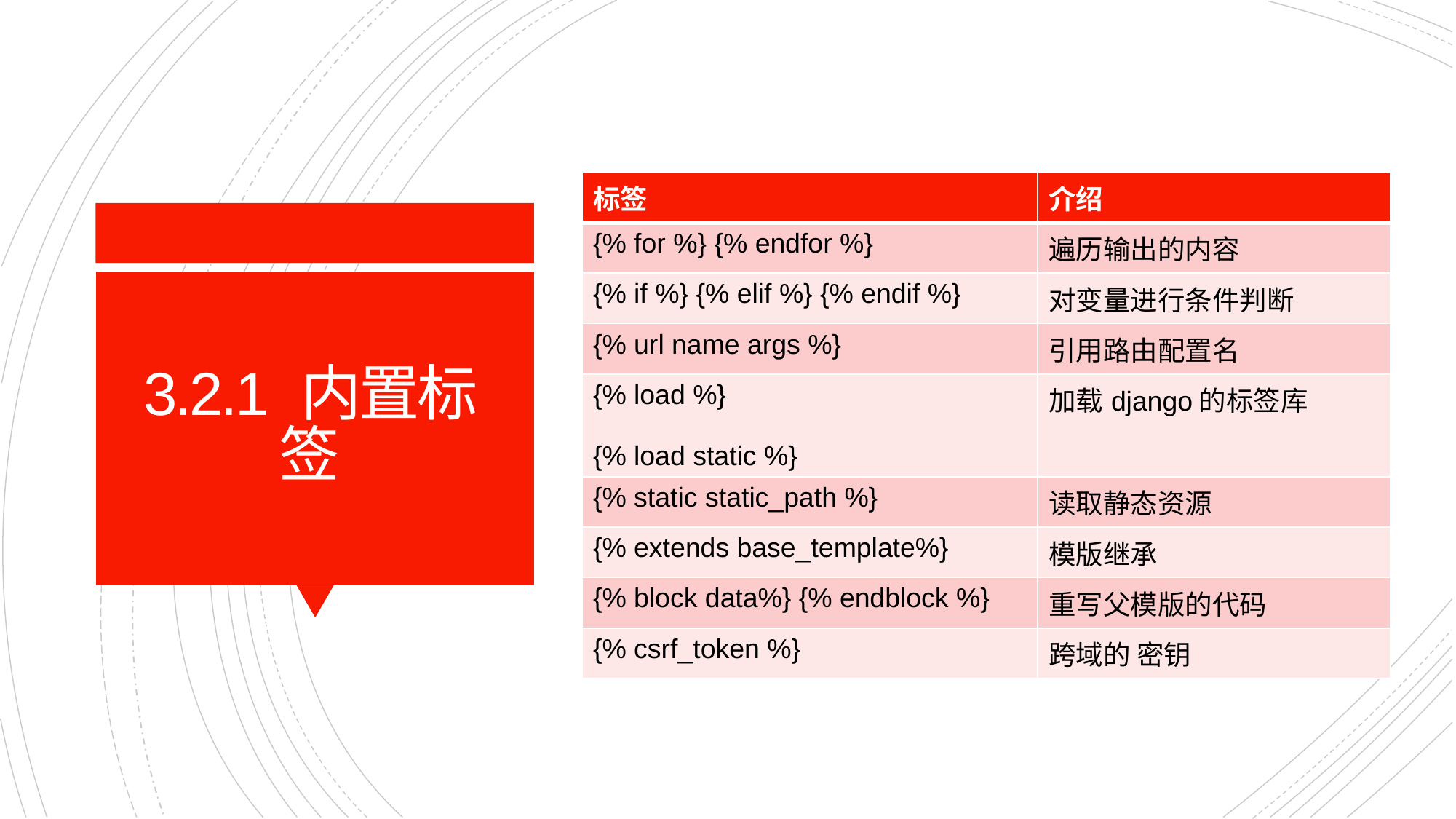

| 标签 | 介绍 |
| --- | --- |
| {% for %} {% endfor %} | 遍历输出的内容 |
| {% if %} {% elif %} {% endif %} | 对变量进行条件判断 |
| {% url name args %} | 引用路由配置名 |
| {% load %} {% load static %} | 加载django的标签库 |
| {% static static\_path %} | 读取静态资源 |
| {% extends base\_template%} | 模版继承 |
| {% block data%} {% endblock %} | 重写父模版的代码 |
| {% csrf\_token %} | 跨域的 密钥 |
# 3.2.1 内置标签